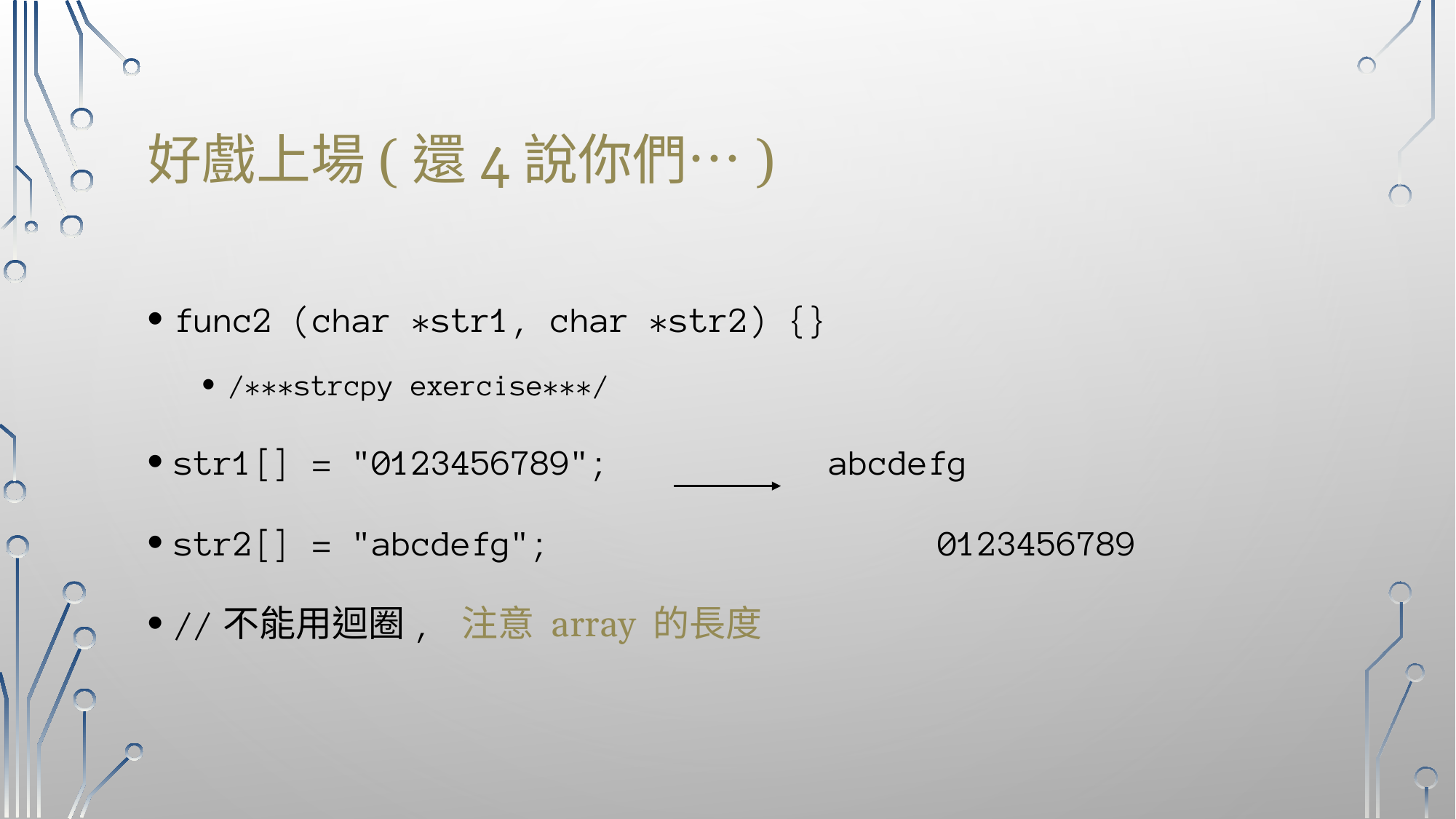

# 好戲上場(還4說你們…)
func2 (char *str1, char *str2) {}
/***strcpy exercise***/
str1[] = "0123456789";			abcdefg
str2[] = "abcdefg";		 		0123456789
//不能用迴圈, 注意 array 的長度